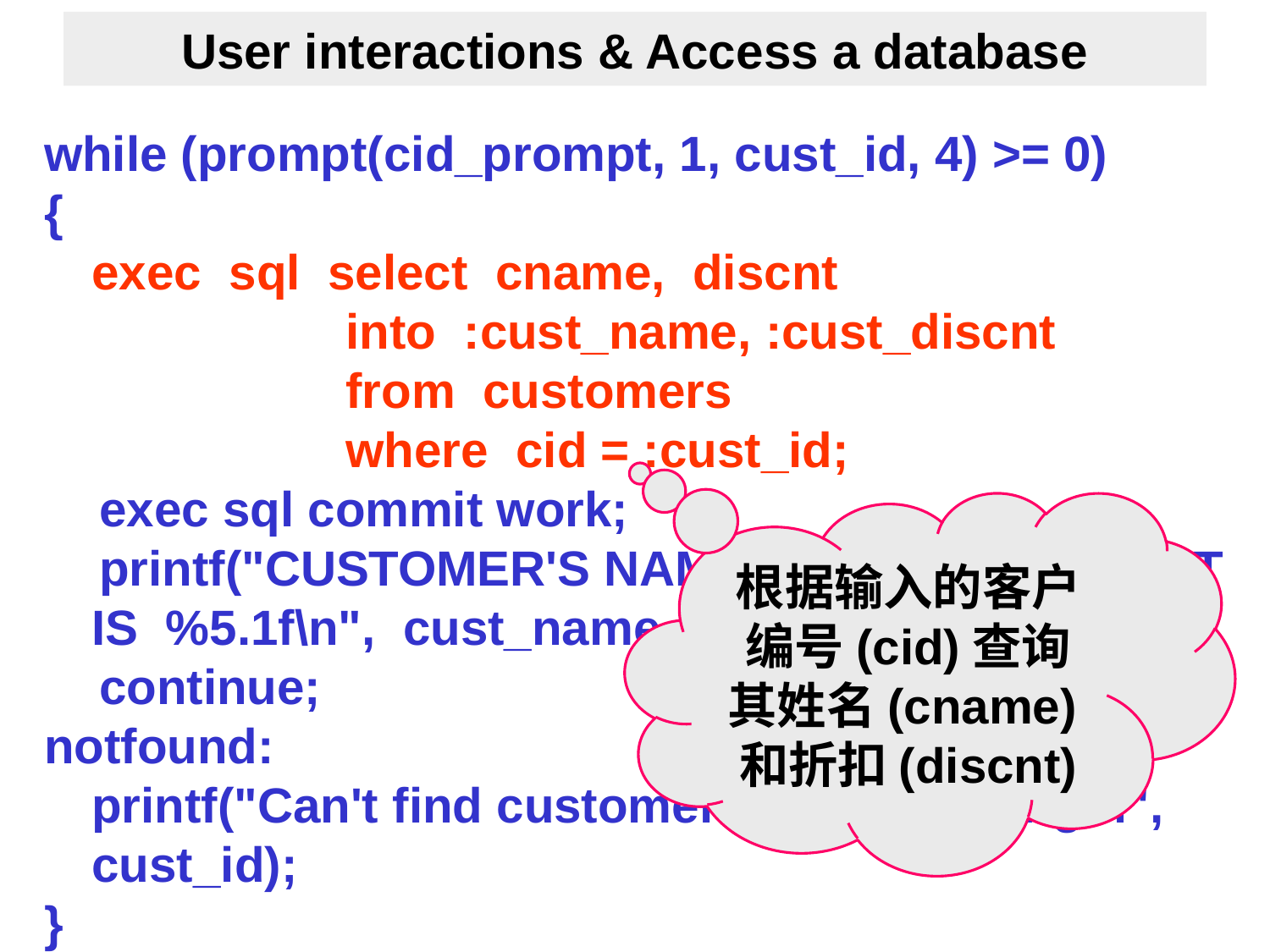

# User interactions & Access a database
while (prompt(cid_prompt, 1, cust_id, 4) >= 0)
{
	exec  sql  select  cname,  discnt
			into  :cust_name, :cust_discnt
			from  customers
			where  cid = :cust_id;
    exec sql commit work;
    printf("CUSTOMER'S NAME IS  %s AND DISCNT IS  %5.1f\n",  cust_name, cust_discnt);
    continue;
notfound:
	printf("Can't find customer %s, continuing\n", cust_id);
}
根据输入的客户编号(cid)查询其姓名(cname)和折扣(discnt)

Database Principles & Programming
17